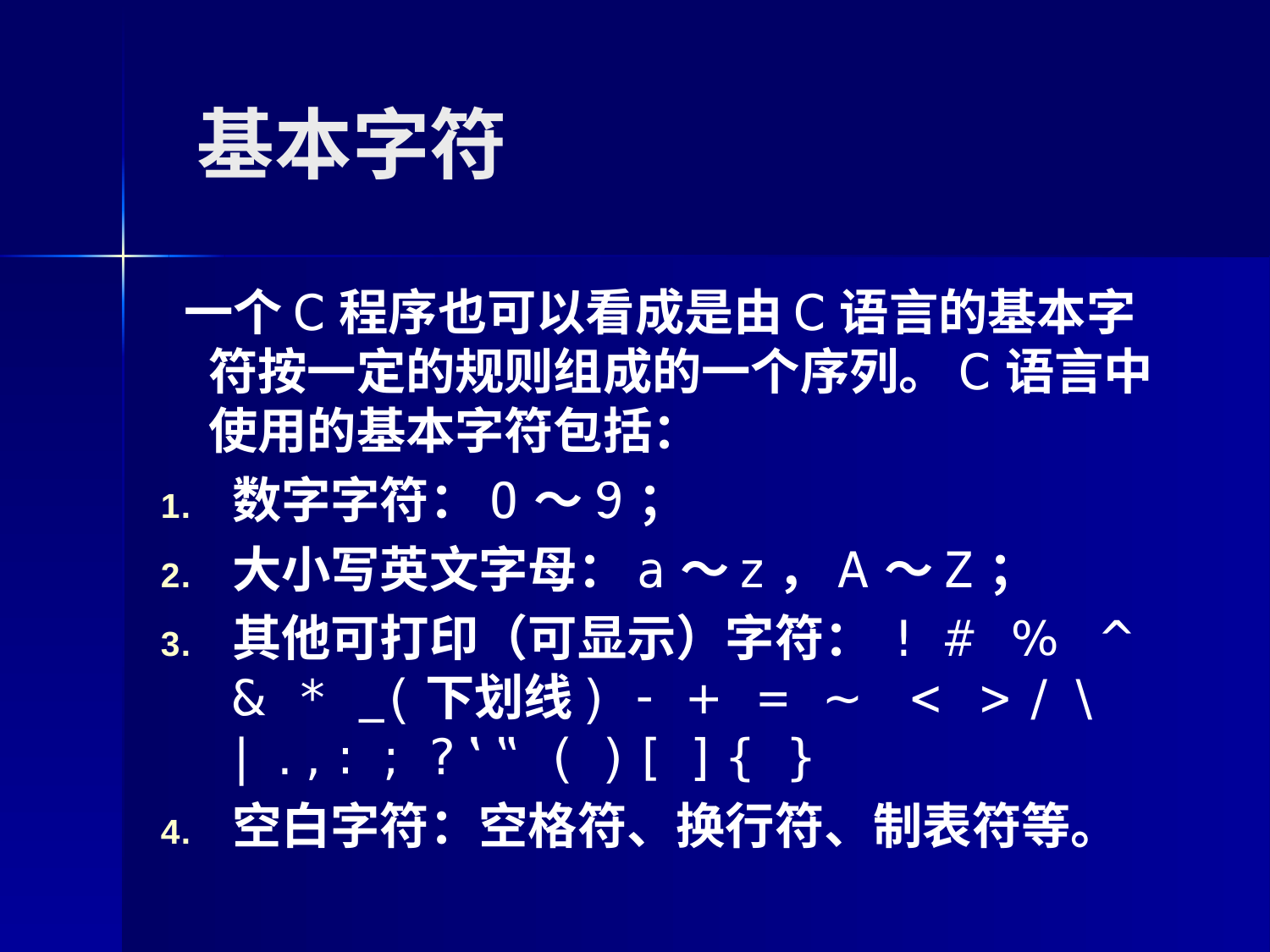

# 基本字符
 一个C程序也可以看成是由C语言的基本字符按一定的规则组成的一个序列。C语言中使用的基本字符包括：
数字字符：0～9；
大小写英文字母：a～z，A～Z；
其他可打印（可显示）字符： !  #  %  ^  &  *  _(下划线)  -  +  =  ~   <  > / \  | . , :  ;  ? ‘ “  (  ) [  ] {  }
空白字符：空格符、换行符、制表符等。